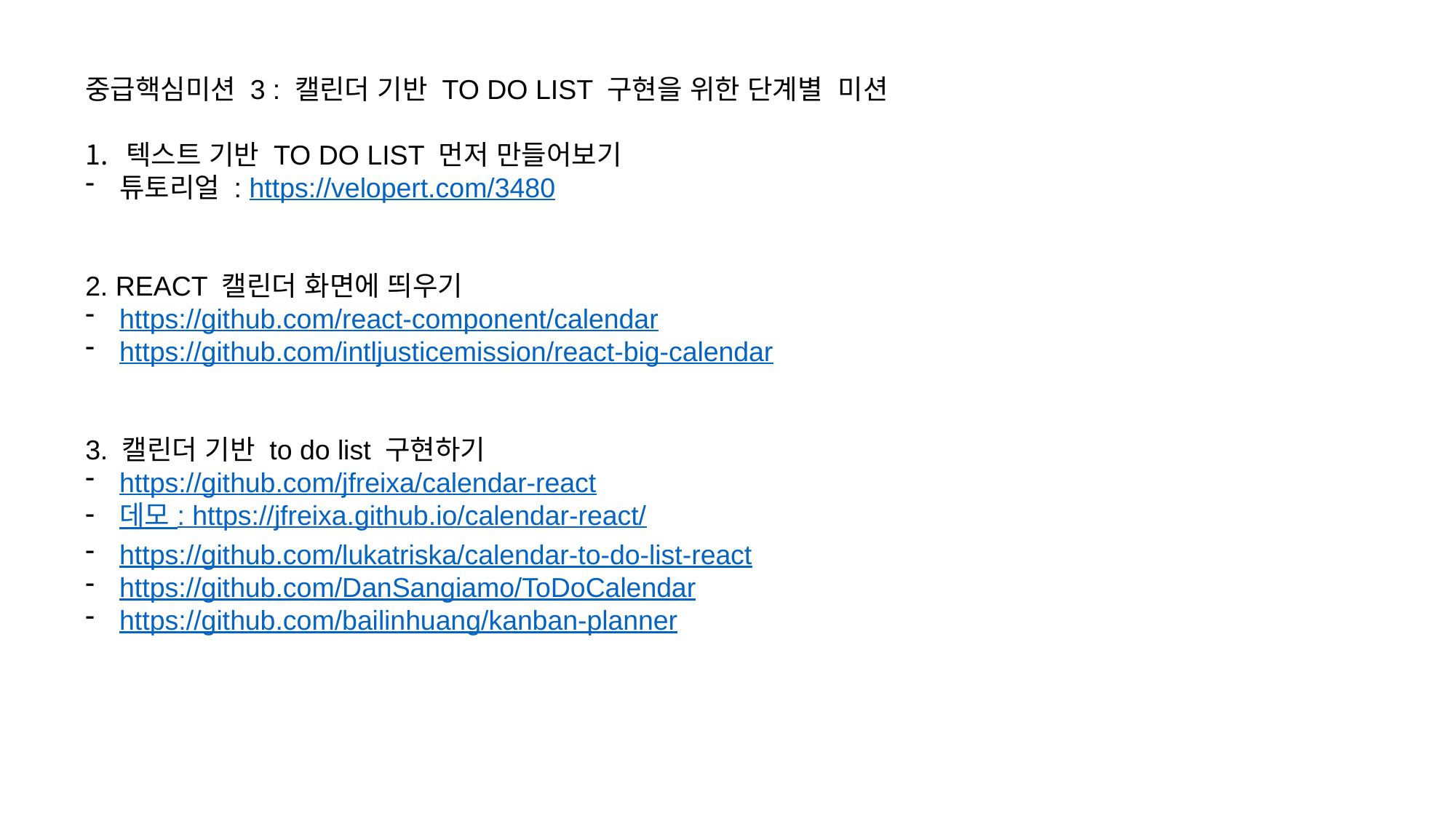

중급핵심미션 3 : 캘린더 기반 TO DO LIST 구현을 위한 단계별  미션

텍스트 기반 TO DO LIST 먼저 만들어보기
튜토리얼 : https://velopert.com/3480

2. REACT 캘린더 화면에 띄우기
https://github.com/react-component/calendar
https://github.com/intljusticemission/react-big-calendar

3. 캘린더 기반 to do list 구현하기
https://github.com/jfreixa/calendar-react
데모 : https://jfreixa.github.io/calendar-react/
https://github.com/lukatriska/calendar-to-do-list-react
https://github.com/DanSangiamo/ToDoCalendar
https://github.com/bailinhuang/kanban-planner